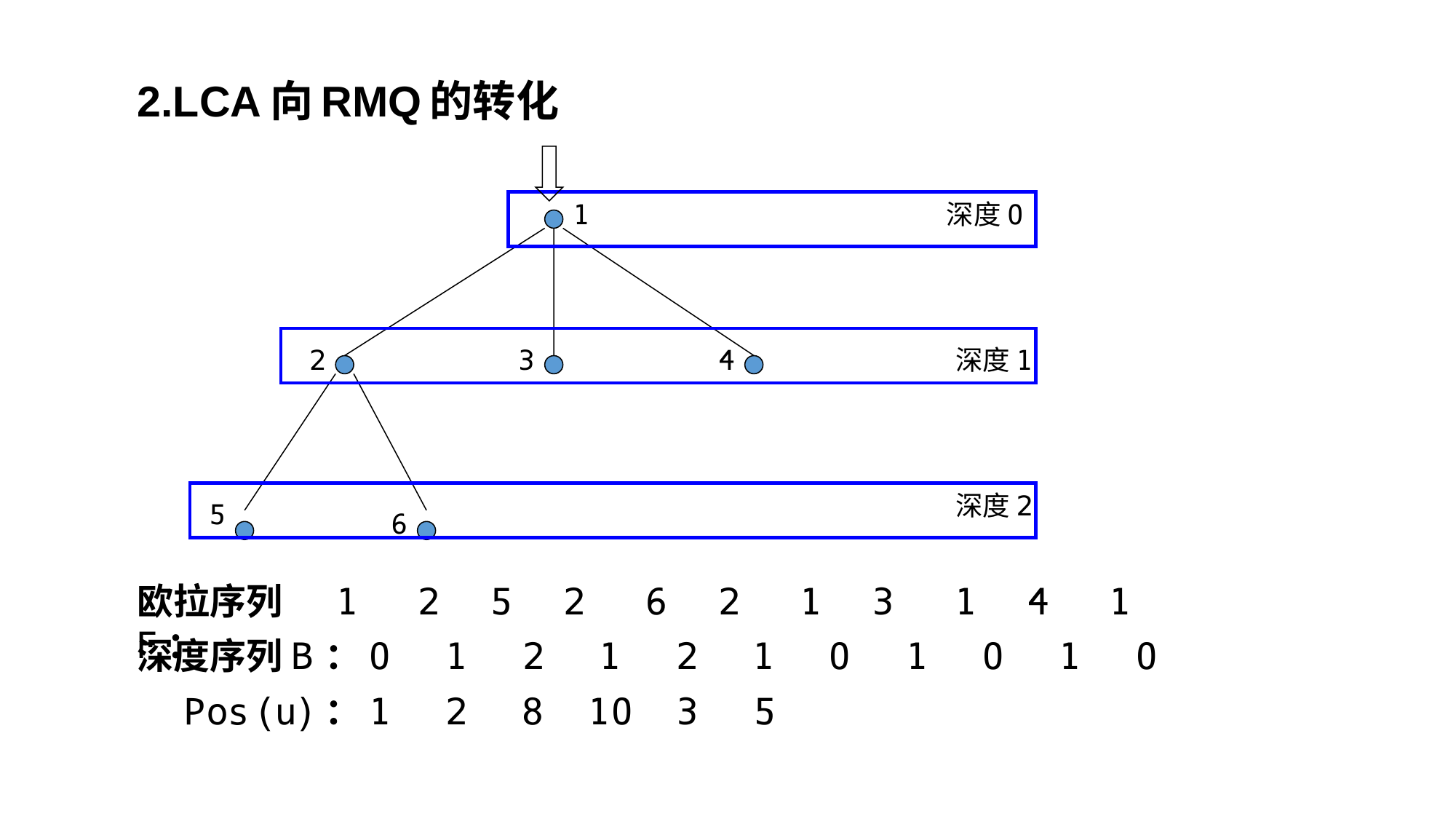

# 2.LCA向RMQ的转化

1
深度0

2
3
4
深度1

深度2
5
6

欧拉序列F：
1
2
5
2
6
2
1
3
1
4
1
深度序列B：0     1     2     1     2     1     0     1     0     1     0
 Pos (u)：1     2     8    10    3     5